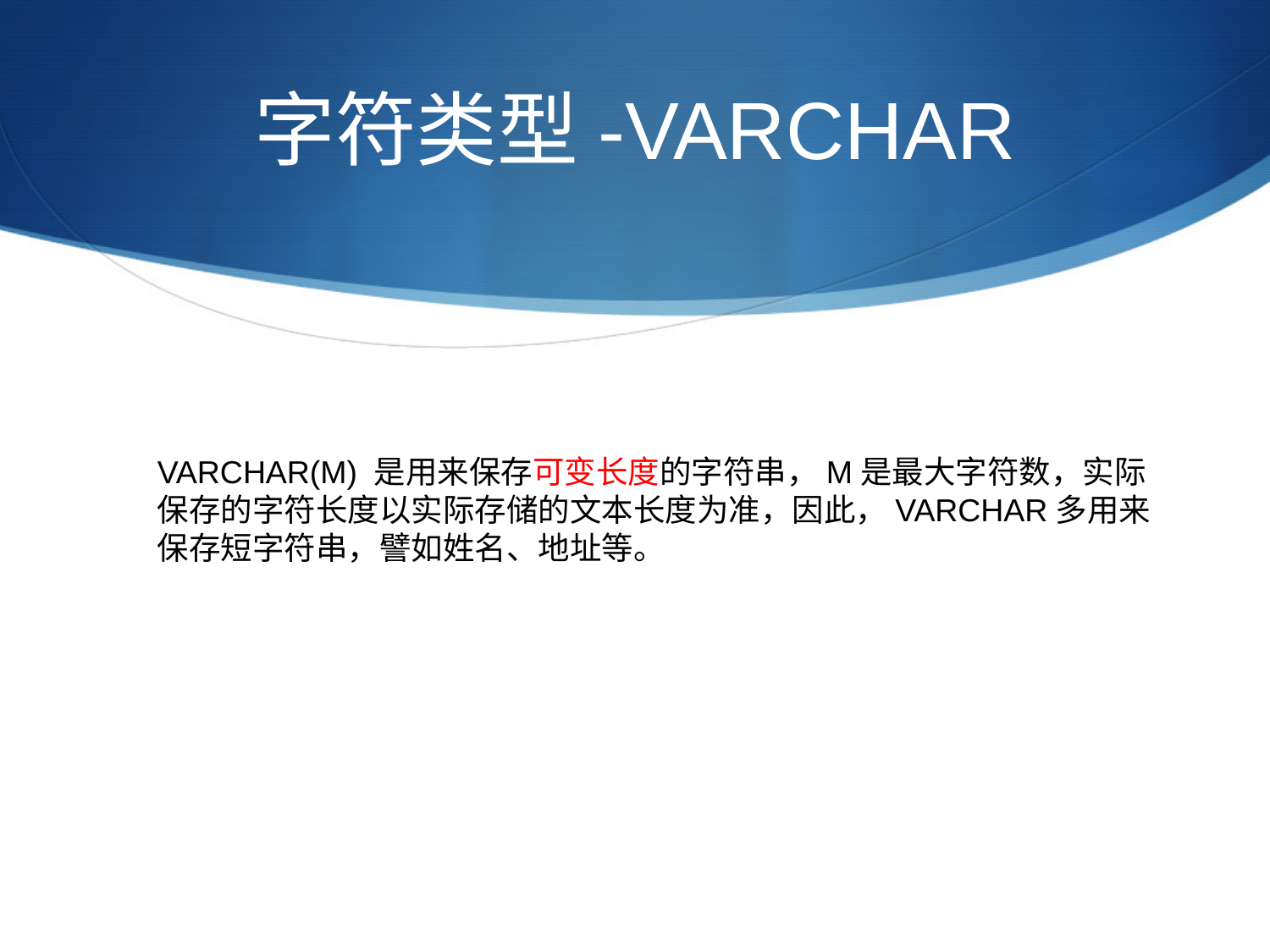

# 字符类型-VARCHAR
VARCHAR(M) 是用来保存可变长度的字符串，M是最大字符数，实际保存的字符长度以实际存储的文本长度为准，因此，VARCHAR多用来保存短字符串，譬如姓名、地址等。